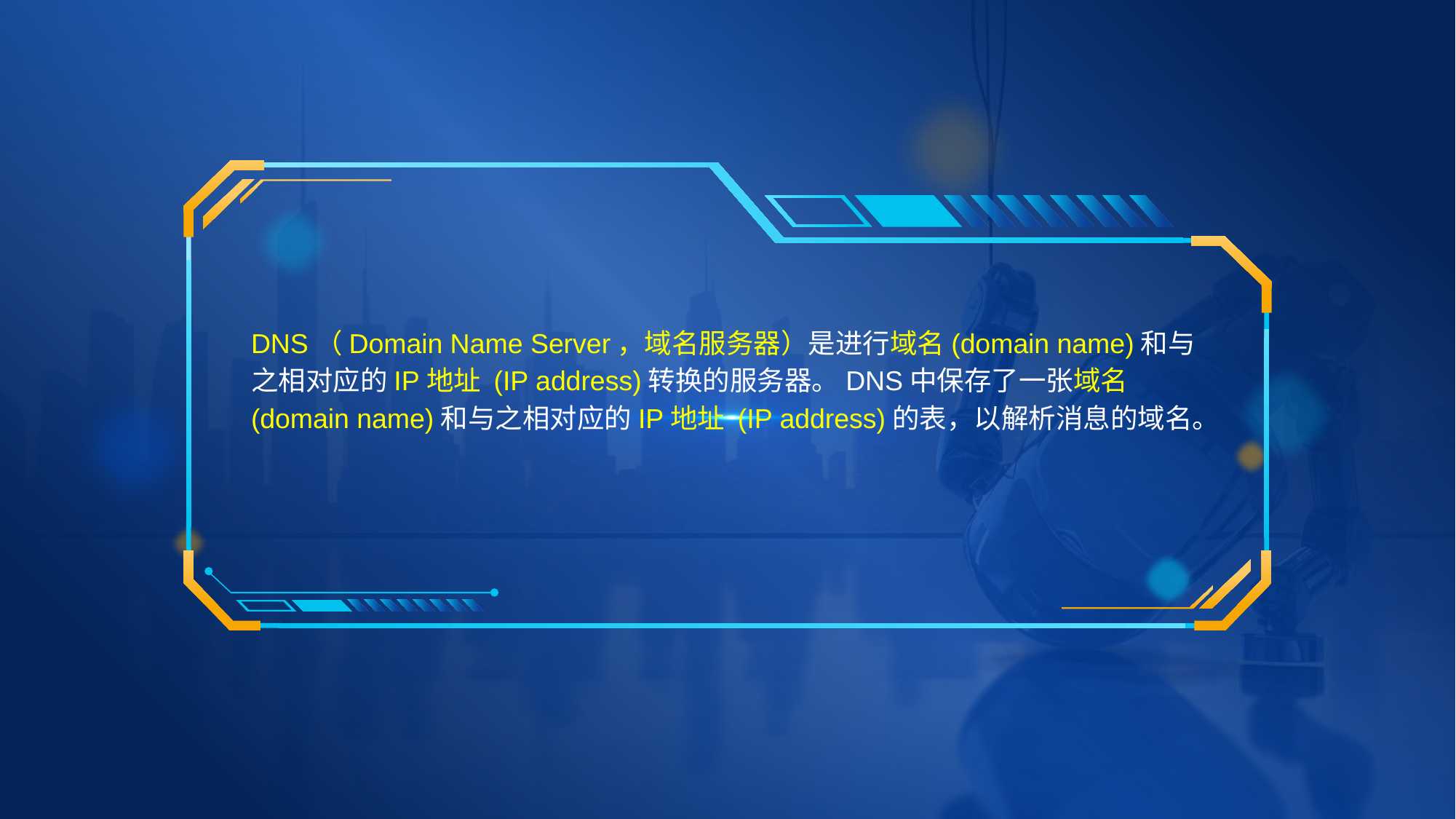

DNS（Domain Name Server，域名服务器）是进行域名(domain name)和与之相对应的IP地址 (IP address)转换的服务器。DNS中保存了一张域名(domain name)和与之相对应的IP地址 (IP address)的表，以解析消息的域名。